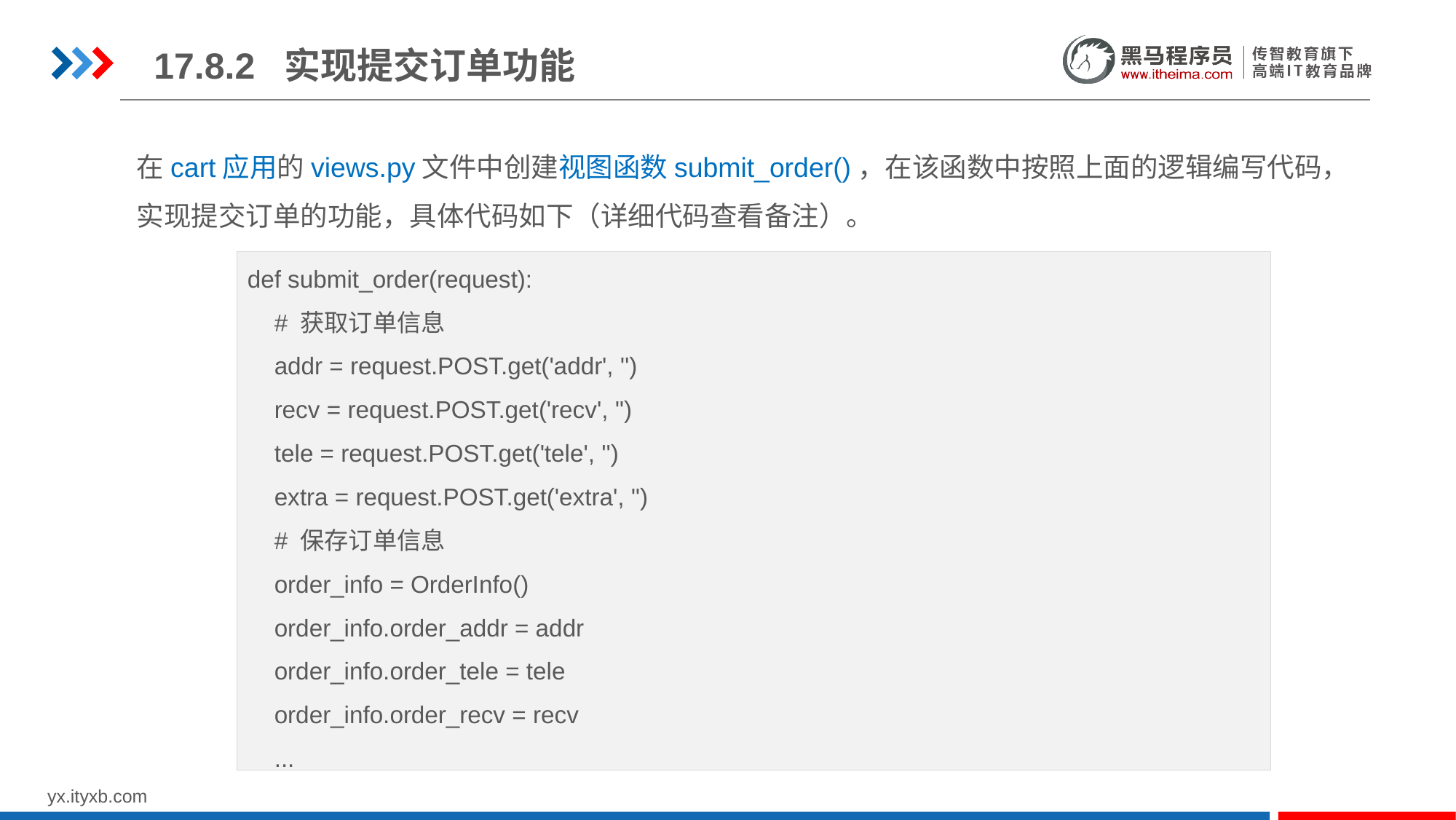

17.8.2  实现提交订单功能
在cart应用的views.py文件中创建视图函数submit_order()，在该函数中按照上面的逻辑编写代码，实现提交订单的功能，具体代码如下（详细代码查看备注）。
def submit_order(request):
    # 获取订单信息
    addr = request.POST.get('addr', '')
    recv = request.POST.get('recv', '')
    tele = request.POST.get('tele', '')
    extra = request.POST.get('extra', '')
    # 保存订单信息
    order_info = OrderInfo()
    order_info.order_addr = addr
    order_info.order_tele = tele
    order_info.order_recv = recv
    ...